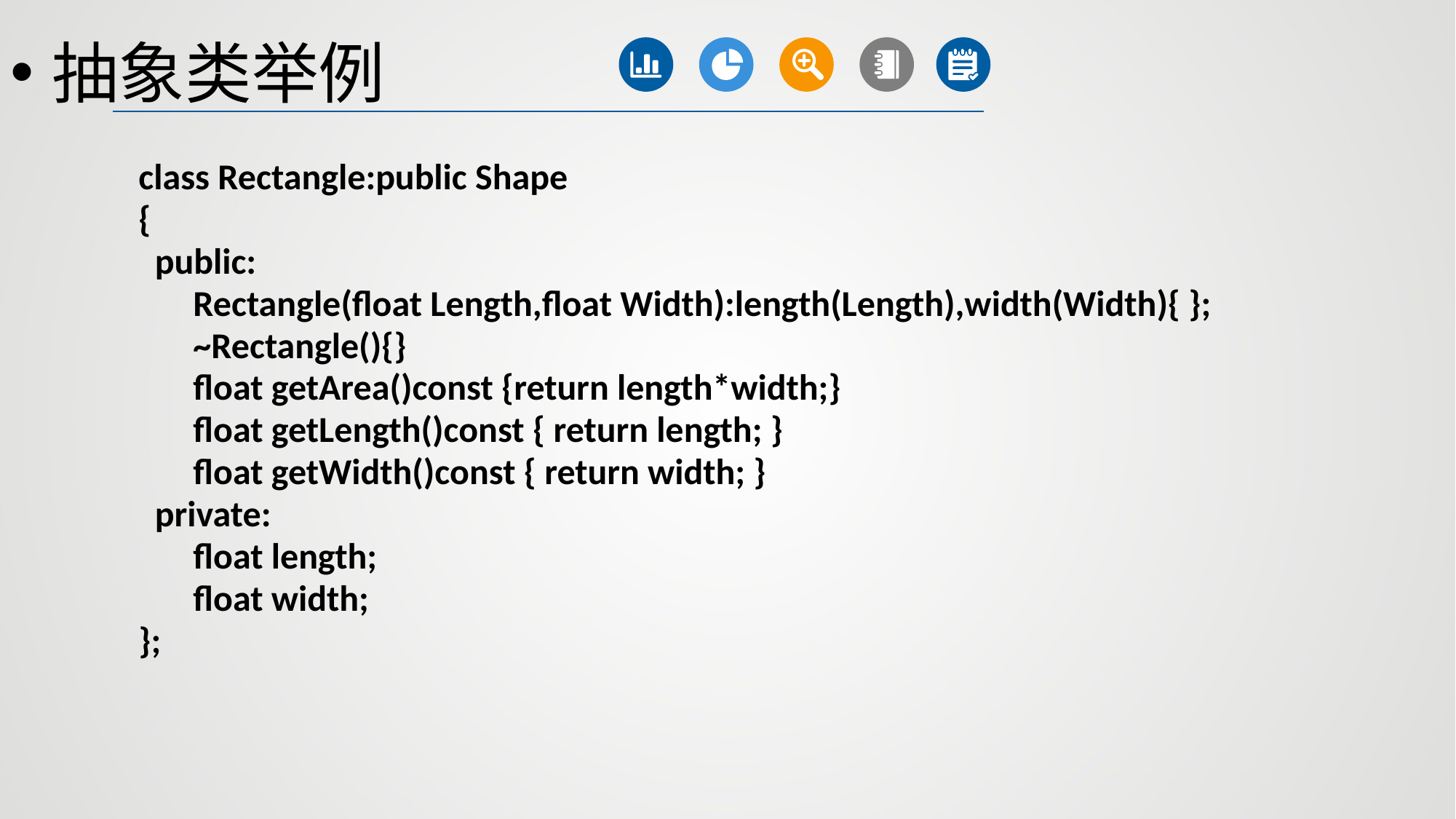

抽象类举例

class Rectangle:public Shape
{
  public:
    	Rectangle(float Length,float Width):length(Length),width(Width){ };
    	~Rectangle(){}
    	float getArea()const {return length*width;}
    	float getLength()const { return length; }
    	float getWidth()const { return width; }
  private:
    	float length;
    	float width;
};